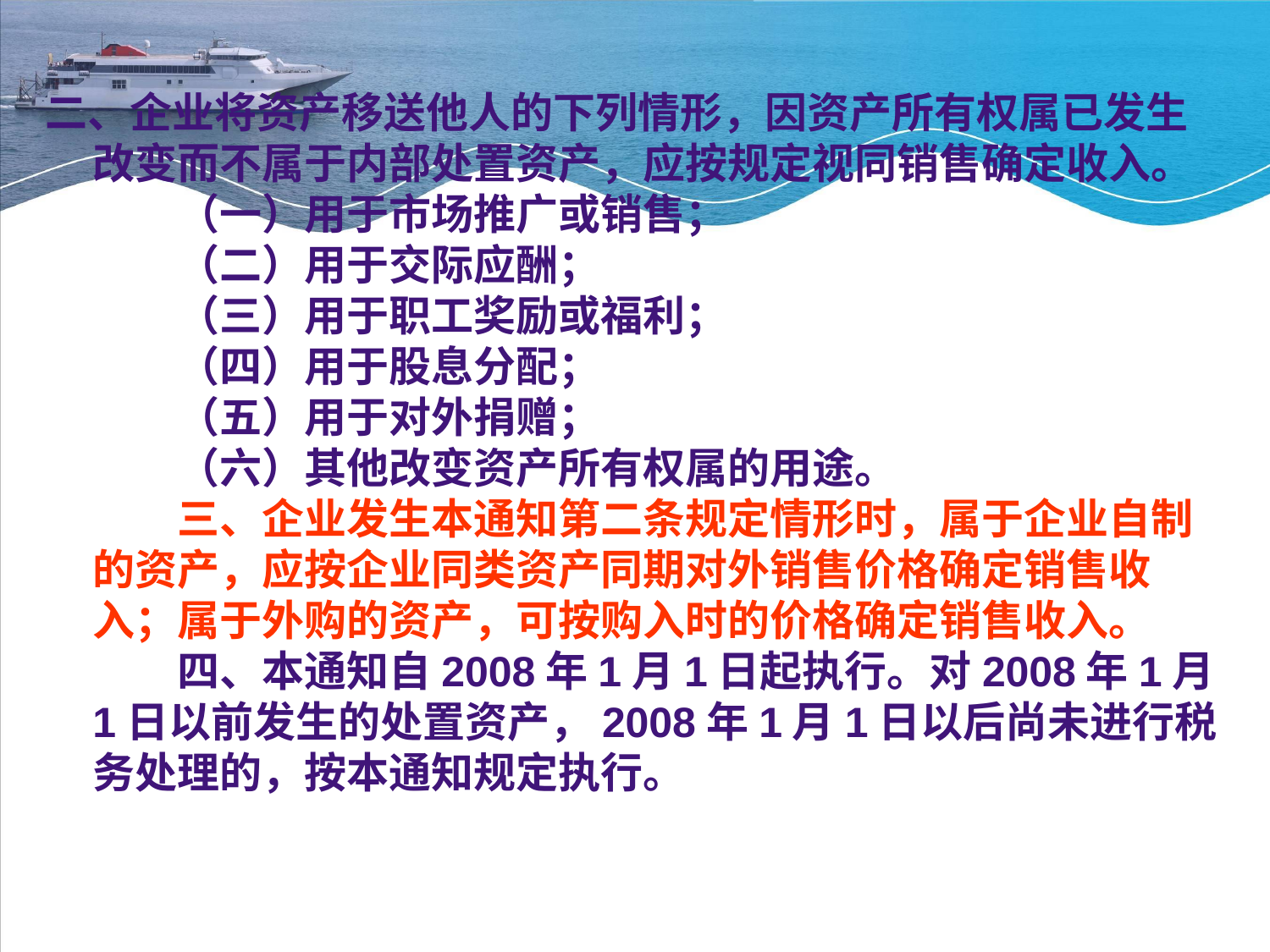

#
二、企业将资产移送他人的下列情形，因资产所有权属已发生改变而不属于内部处置资产，应按规定视同销售确定收入。
　　（一）用于市场推广或销售；
　　（二）用于交际应酬；
　　（三）用于职工奖励或福利；
　　（四）用于股息分配；
　　（五）用于对外捐赠；
　　（六）其他改变资产所有权属的用途。
　　三、企业发生本通知第二条规定情形时，属于企业自制的资产，应按企业同类资产同期对外销售价格确定销售收入；属于外购的资产，可按购入时的价格确定销售收入。
　　四、本通知自2008年1月1日起执行。对2008年1月1日以前发生的处置资产，2008年1月1日以后尚未进行税务处理的，按本通知规定执行。